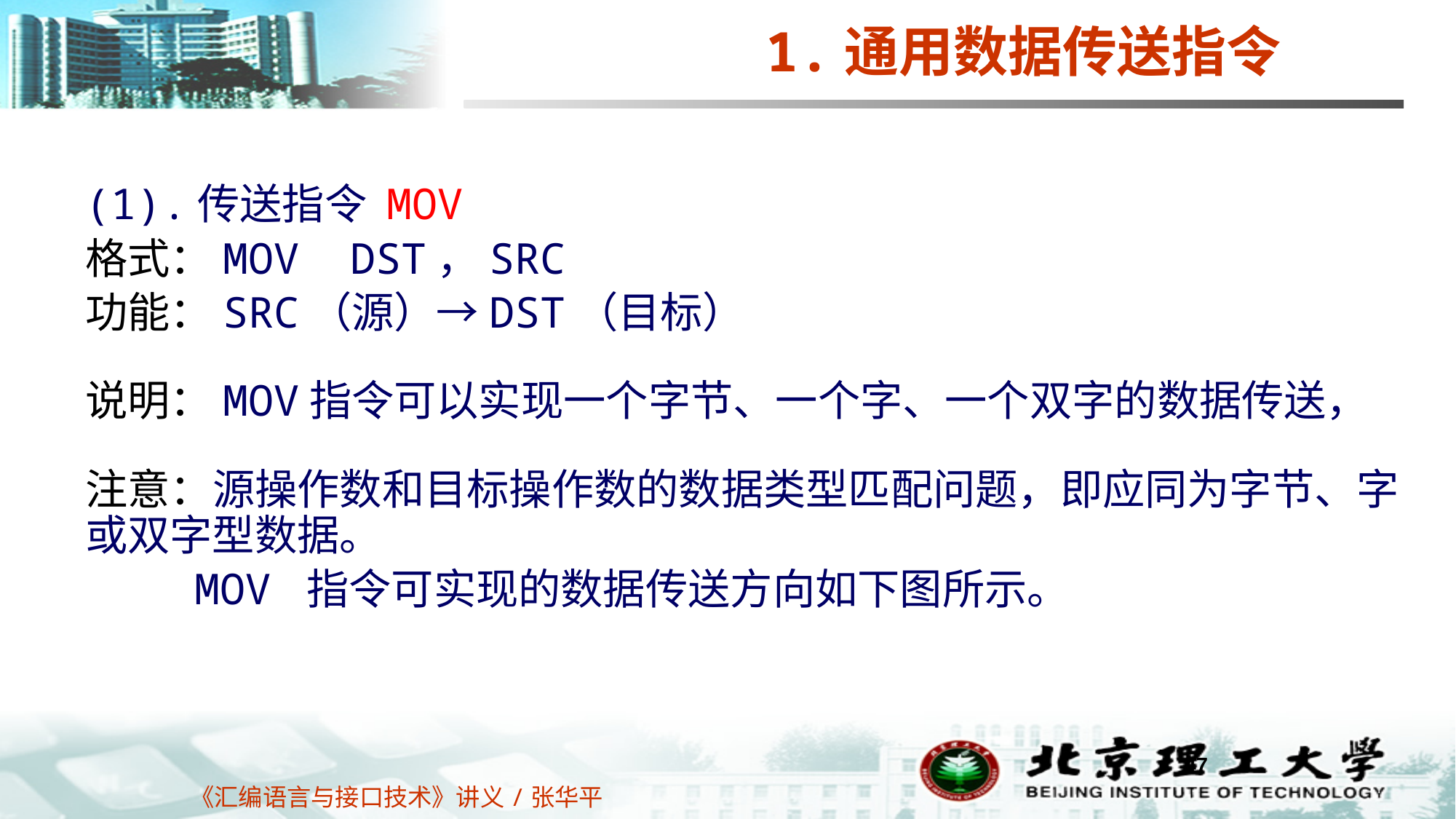

1.通用数据传送指令
(1).传送指令 MOV
格式：MOV  DST，SRC
功能：SRC（源）→DST（目标）

说明：MOV指令可以实现一个字节、一个字、一个双字的数据传送，

注意：源操作数和目标操作数的数据类型匹配问题，即应同为字节、字或双字型数据。
	MOV 指令可实现的数据传送方向如下图所示。
47